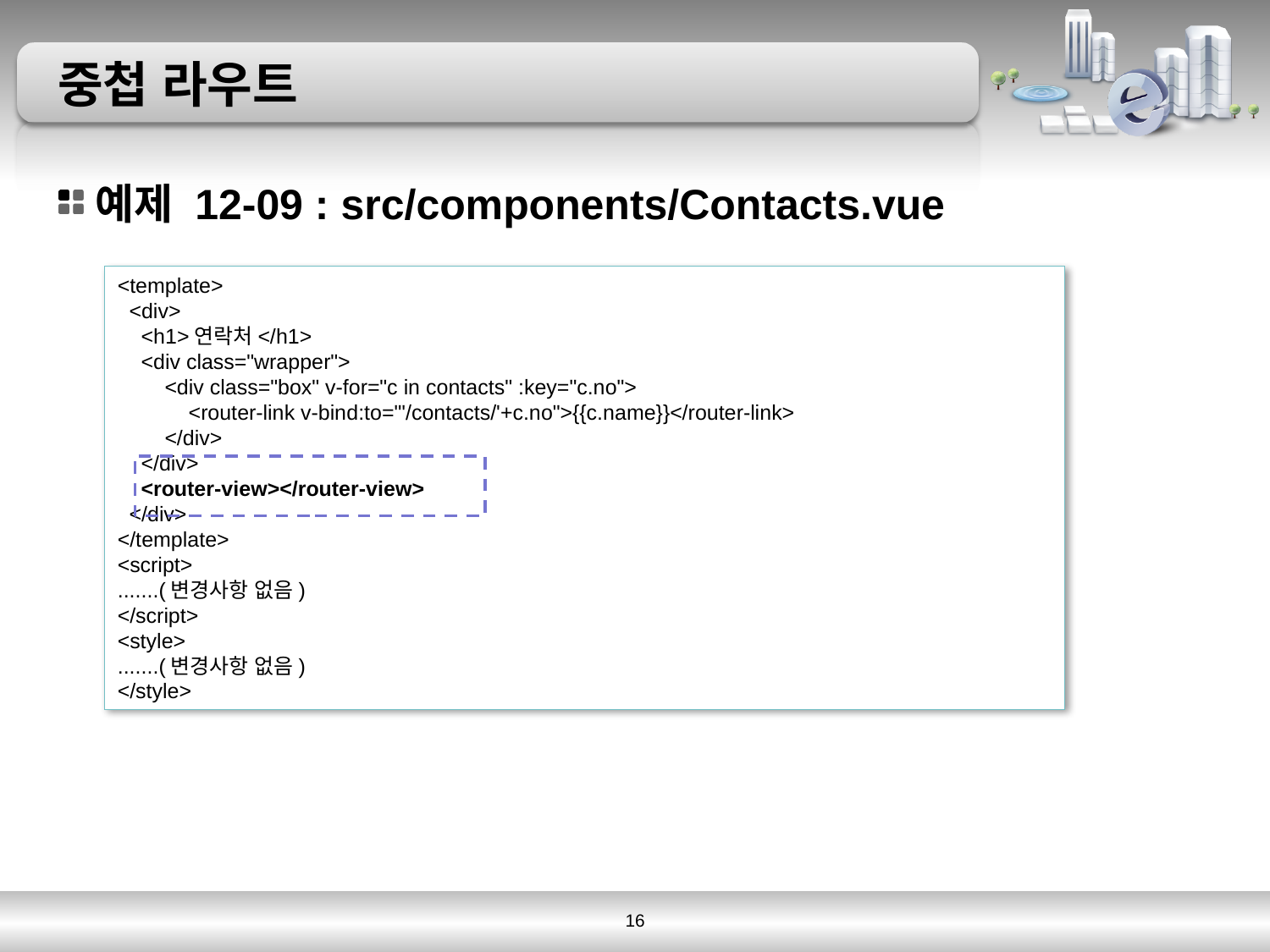

# 중첩 라우트
예제 12-09 : src/components/Contacts.vue
<template>
  <div>
    <h1>연락처</h1>
    <div class="wrapper">
        <div class="box" v-for="c in contacts" :key="c.no">
            <router-link v-bind:to="'/contacts/'+c.no">{{c.name}}</router-link>
        </div>
    </div>
    <router-view></router-view>
  </div>
</template>
<script>
.......(변경사항 없음)
</script>
<style>
.......(변경사항 없음)
</style>